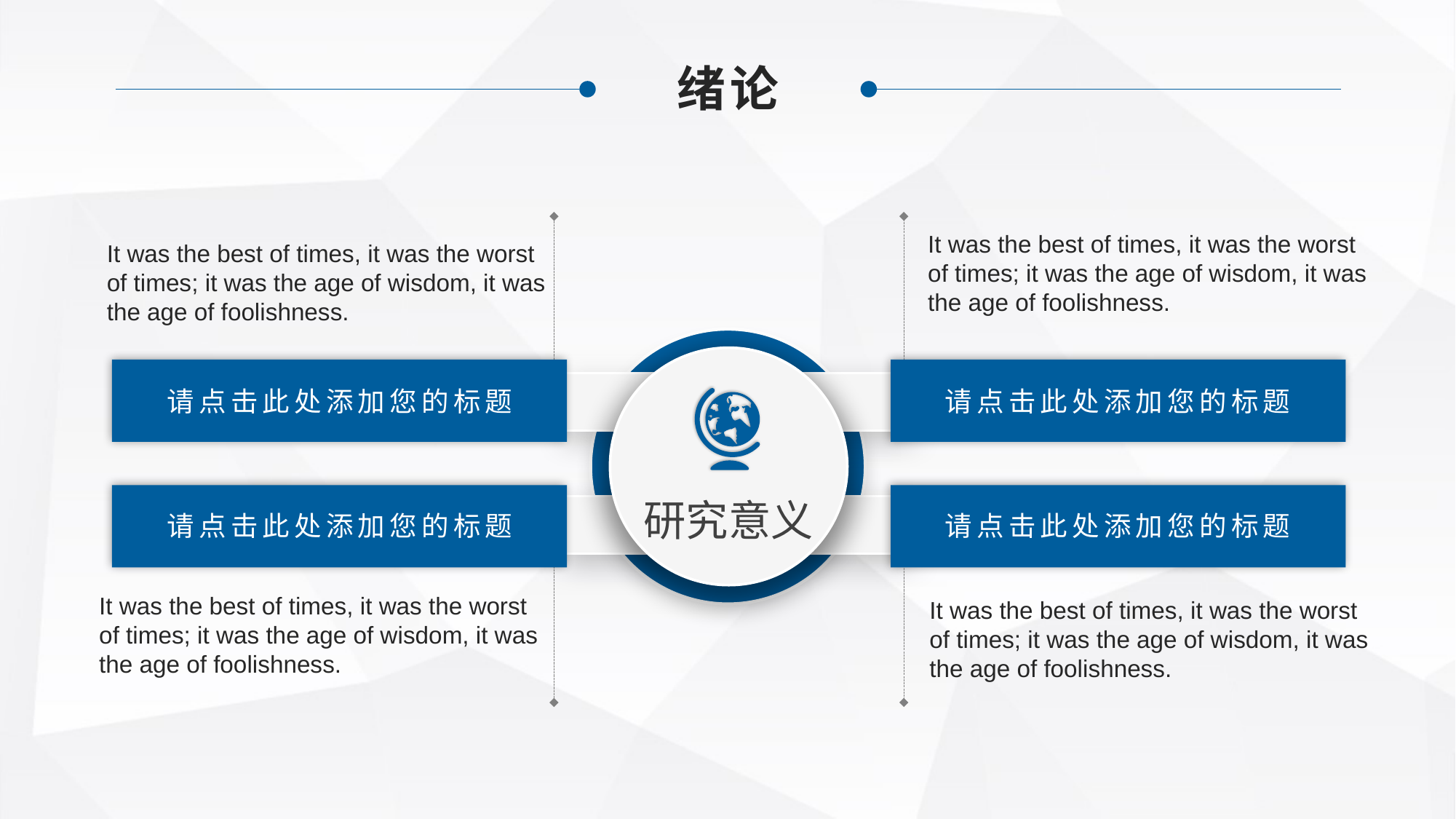

绪论

It was the best of times, it was the worst of times; it was the age of wisdom, it was the age of foolishness.
It was the best of times, it was the worst of times; it was the age of wisdom, it was the age of foolishness.

请点击此处添加您的标题
请点击此处添加您的标题

请点击此处添加您的标题
请点击此处添加您的标题

研究意义

It was the best of times, it was the worst of times; it was the age of wisdom, it was the age of foolishness.
It was the best of times, it was the worst of times; it was the age of wisdom, it was the age of foolishness.